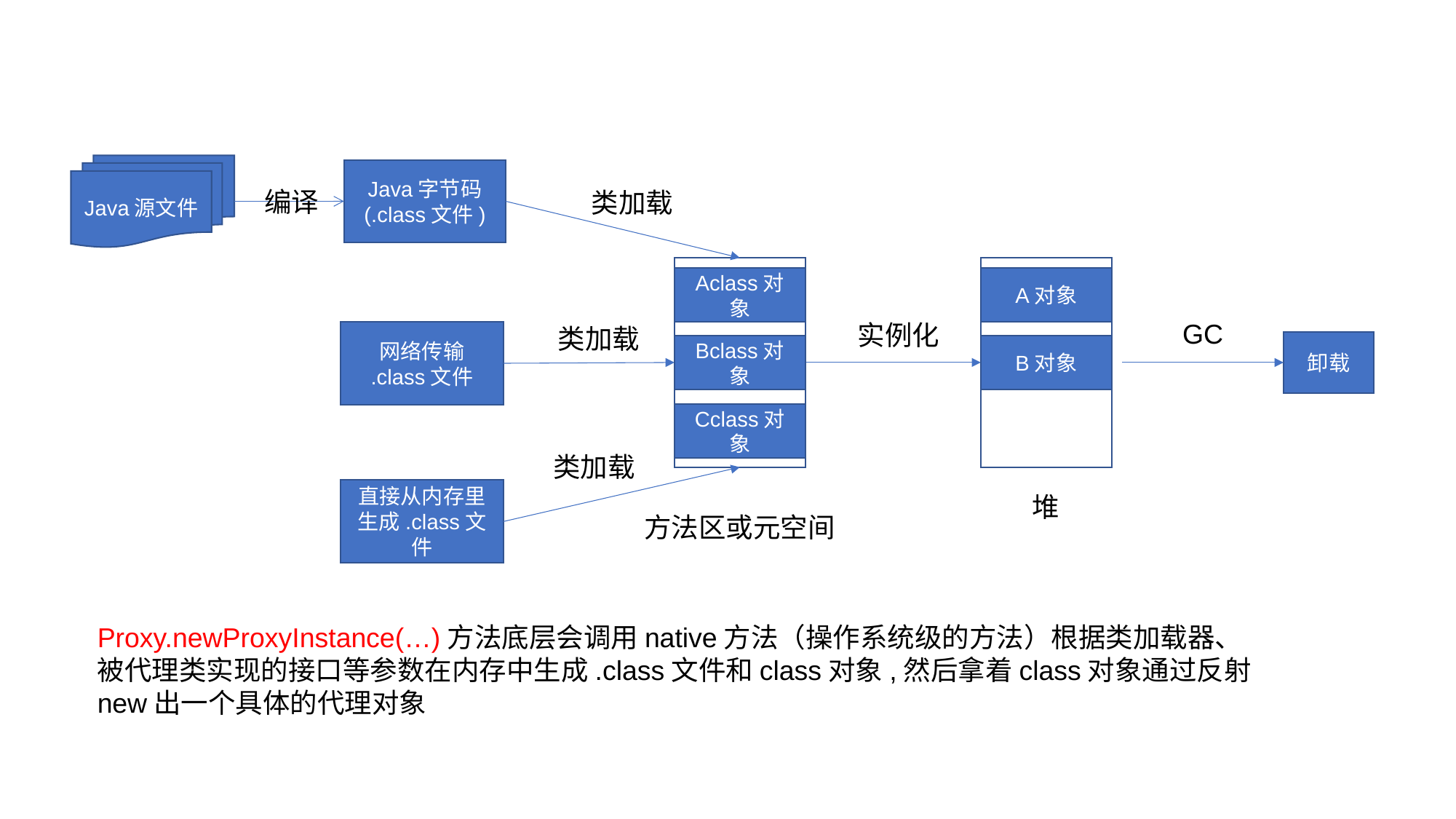

Java源文件
Java字节码
(.class文件)
编译
类加载

Aclass对象
A对象
GC
实例化
类加载
网络传输
.class文件
卸载
Bclass对象
B对象
Cclass对象
类加载
直接从内存里生成.class文件
堆
方法区或元空间
Proxy.newProxyInstance(…)方法底层会调用native方法（操作系统级的方法）根据类加载器、
被代理类实现的接口等参数在内存中生成.class文件和class对象,然后拿着class对象通过反射
new出一个具体的代理对象